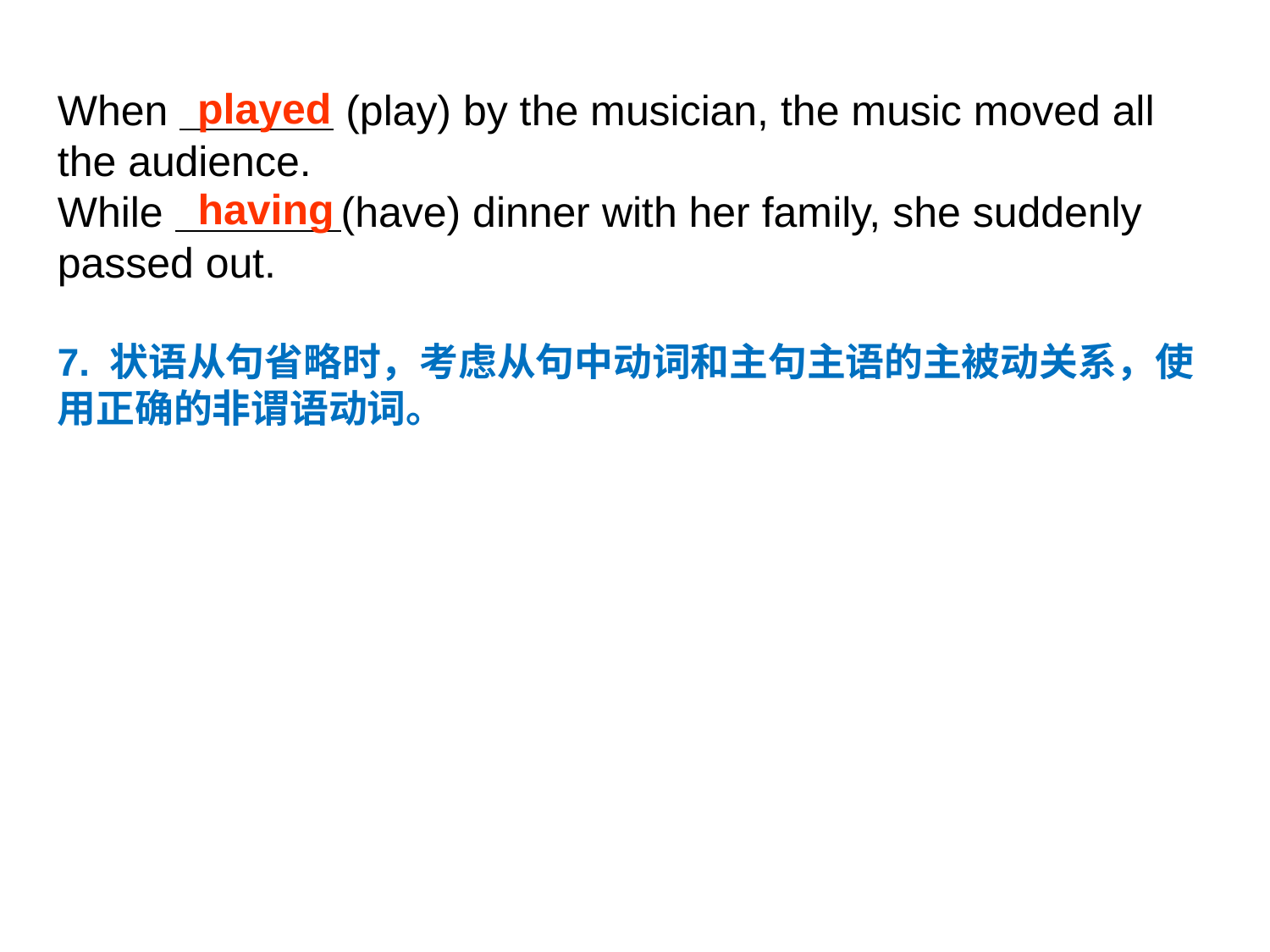

When               (play) by the musician, the music moved all the audience.
While               (have) dinner with her family, she suddenly passed out.

7. 状语从句省略时，考虑从句中动词和主句主语的主被动关系，使用正确的非谓语动词。
played
having